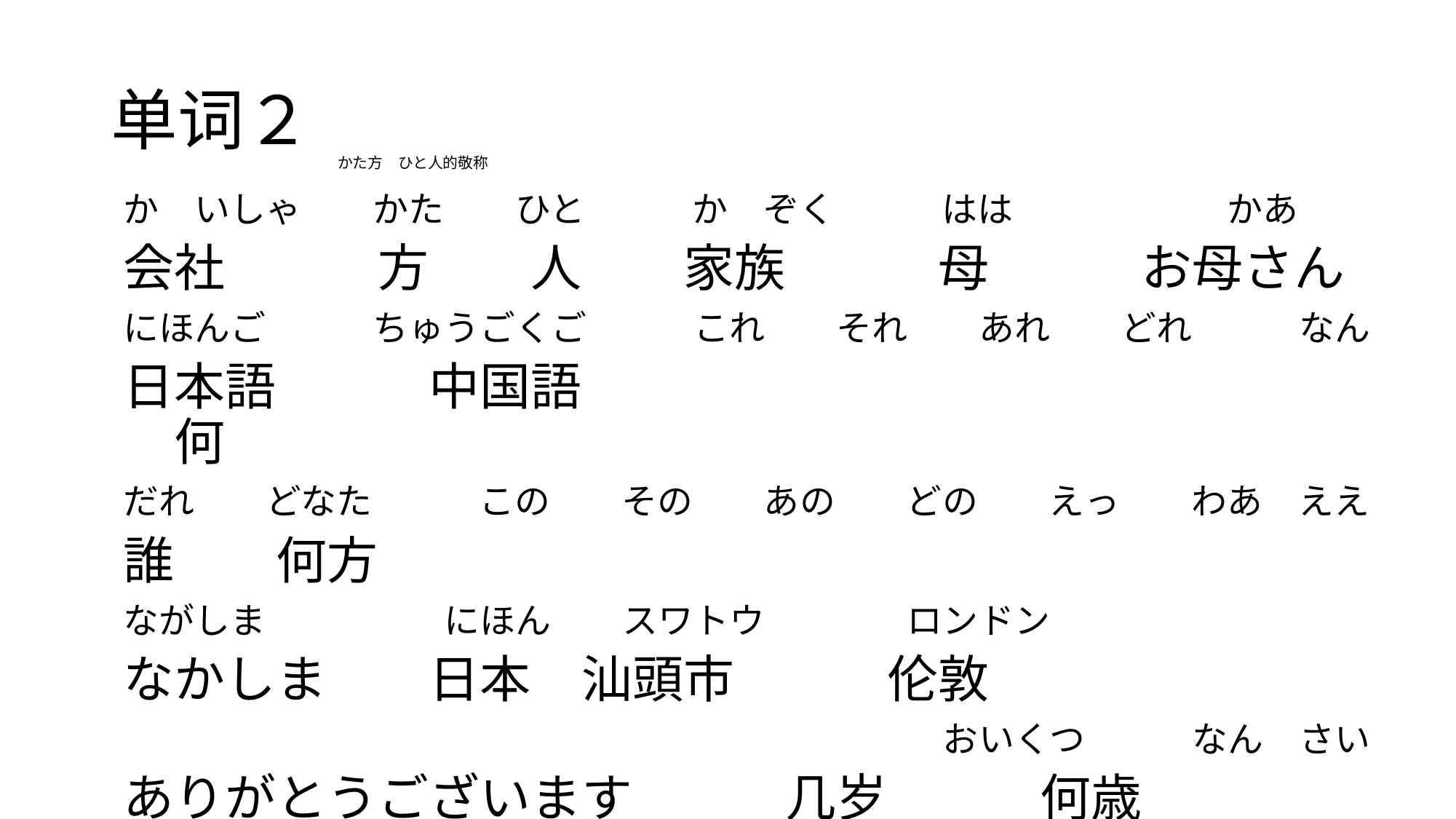

# 单词２
かた方　ひと人的敬称
か　いしゃ　　かた　　ひと　　　か　ぞく　　　はは　　　　　　かあ
会社　　　方　　人　　家族　　　母　　　お母さん
にほんご　　　ちゅうごくご　　　これ　　それ　　あれ　　どれ　　　なん
日本語　　　中国語　　　　　　　　　　　　　　　　何
だれ　　どなた　　　この　　その　　あの　　どの　　えっ　　わあ　ええ
誰　　何方
ながしま　　　　　にほん　　スワトウ　　　　ロンドン
なかしま　　日本　汕頭市　　　伦敦
　　　　　　　　　　　　　　　　　　　　　　　おいくつ　　　なん　さい
ありがとうございます　　　几岁　　　何歳